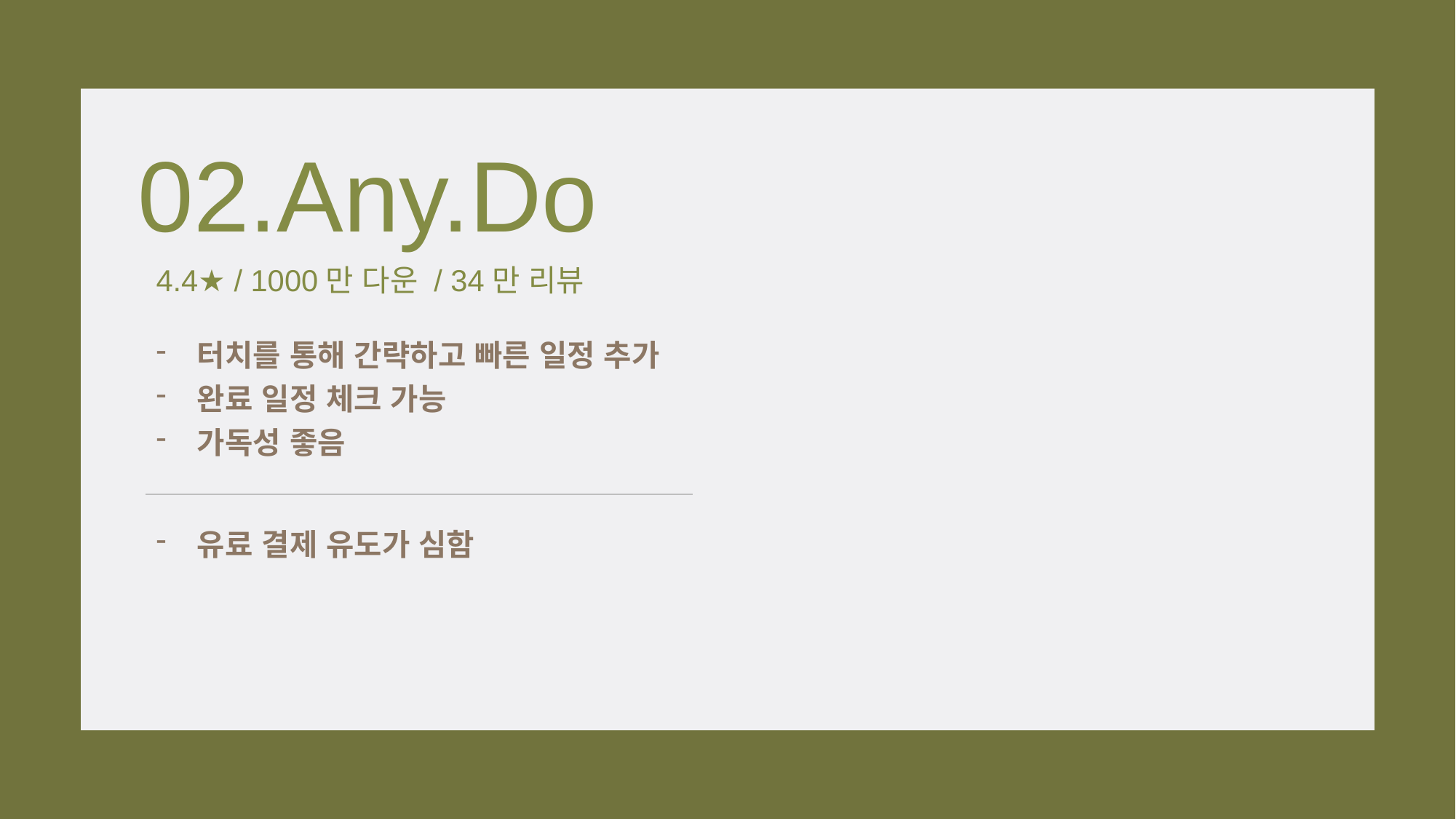

02.Any.Do
4.4★ / 1000만 다운 / 34만 리뷰
터치를 통해 간략하고 빠른 일정 추가
완료 일정 체크 가능
가독성 좋음
유료 결제 유도가 심함